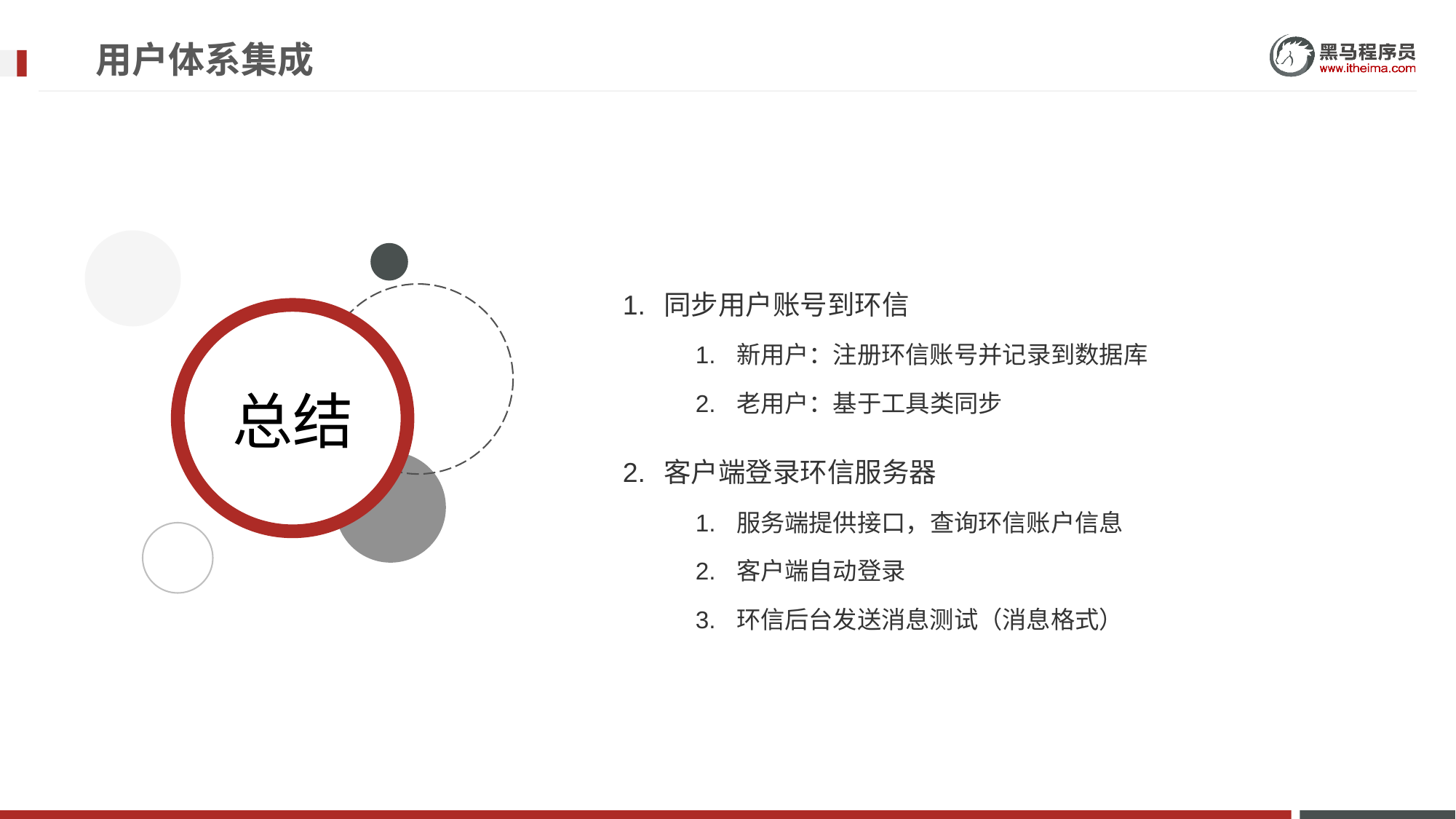

# 用户体系集成
同步用户账号到环信
新用户：注册环信账号并记录到数据库
老用户：基于工具类同步
客户端登录环信服务器
服务端提供接口，查询环信账户信息
客户端自动登录
环信后台发送消息测试（消息格式）